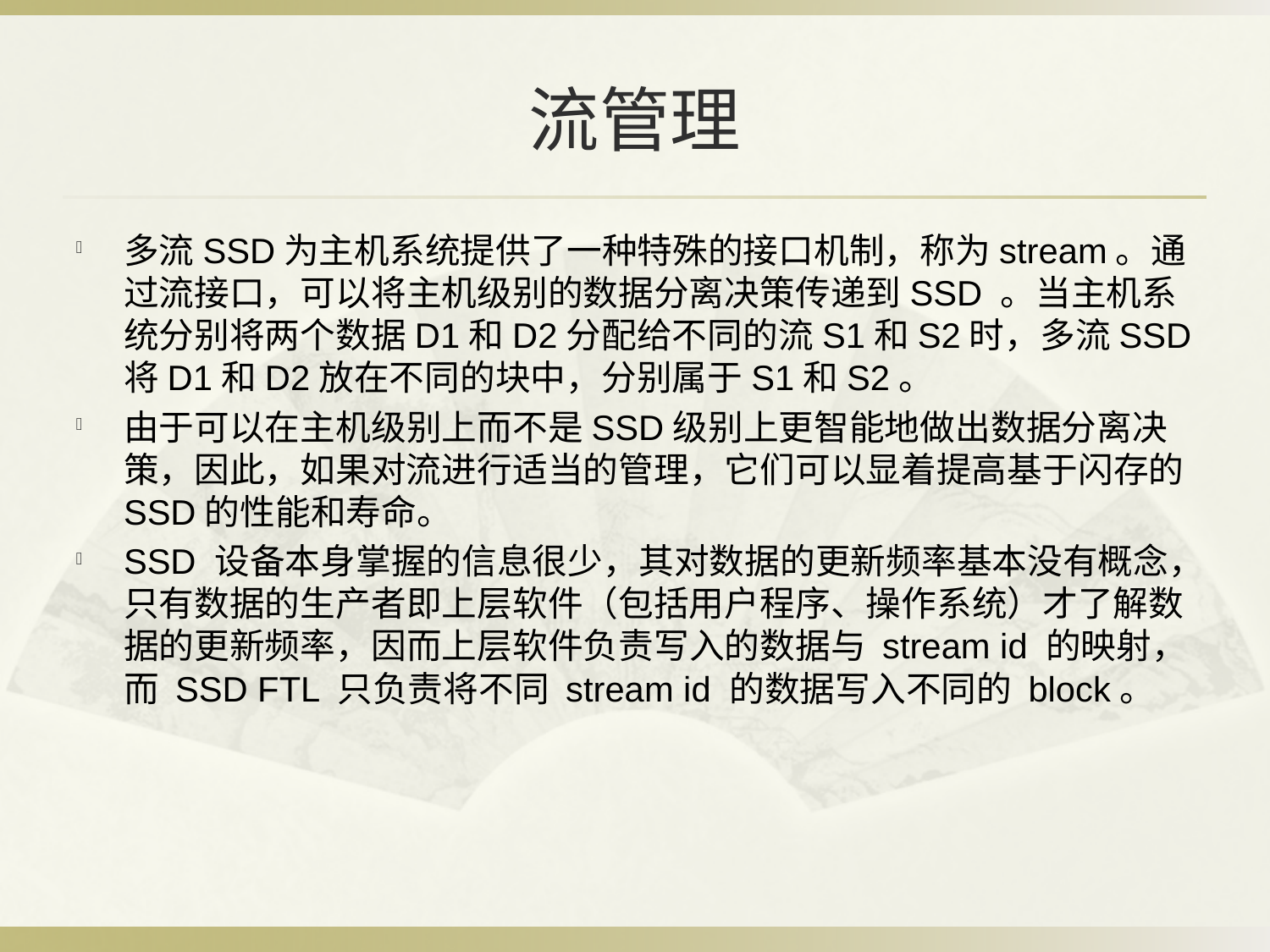

# 流管理
多流SSD为主机​​系统提供了一种特殊的接口机制，称为stream。通过流接口，可以将主机级别的数据分离决策传递到SSD 。当主机系统分别将两个数据D1和D2分配给不同的流S1和S2时，多流SSD将D1和D2放在不同的块中，分别属于S1和S2。
由于可以在主机级别上而不是SSD级别上更智能地做出数据分离决策，因此，如果对流进行适当的管理，它们可以显着提高基于闪存的SSD的性能和寿命。
SSD 设备本身掌握的信息很少，其对数据的更新频率基本没有概念，只有数据的生产者即上层软件（包括用户程序、操作系统）才了解数据的更新频率，因而上层软件负责写入的数据与 stream id 的映射，而 SSD FTL 只负责将不同 stream id 的数据写入不同的 block。